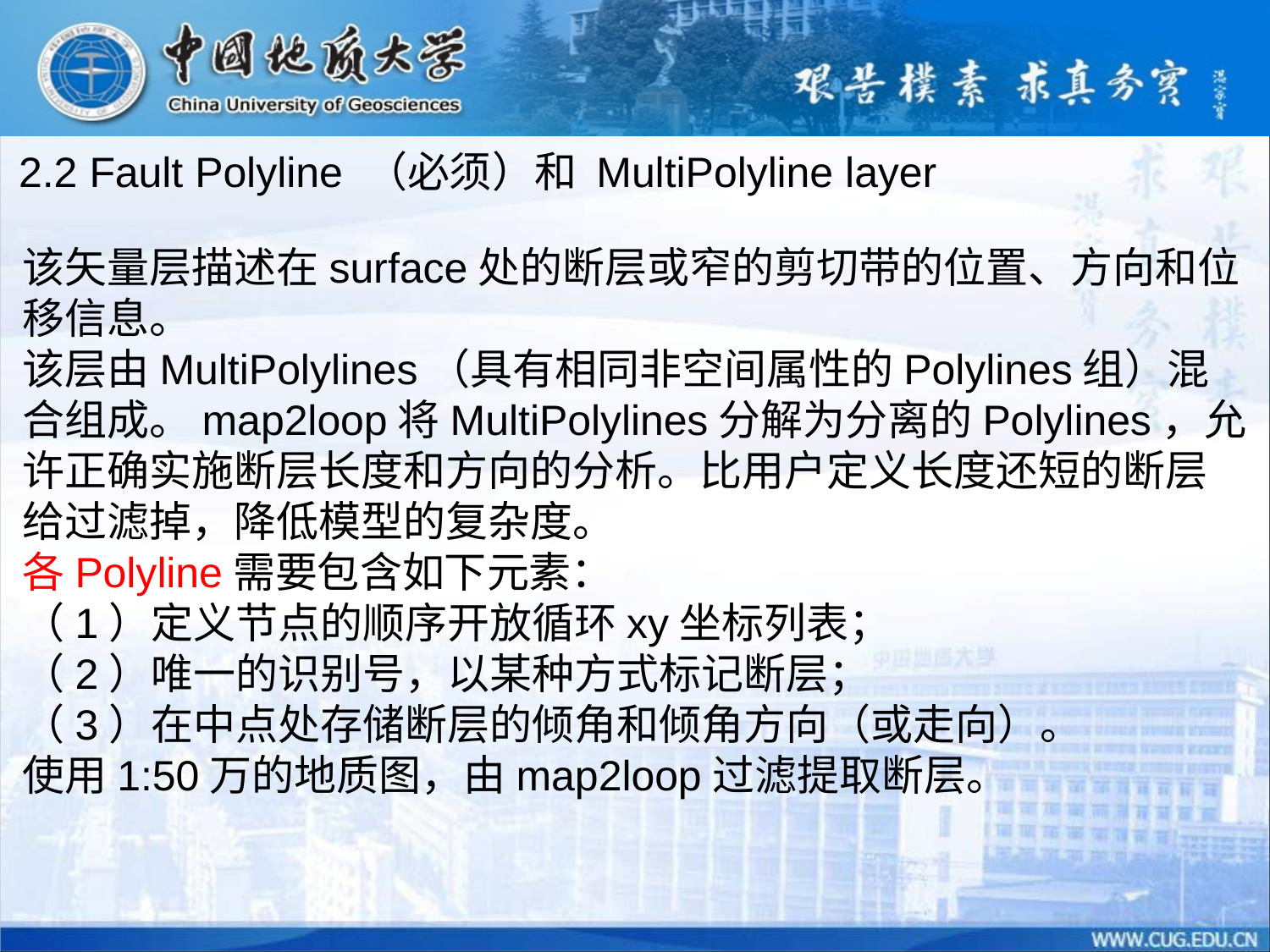

2.2 Fault Polyline （必须）和 MultiPolyline layer
该矢量层描述在surface处的断层或窄的剪切带的位置、方向和位移信息。
该层由MultiPolylines（具有相同非空间属性的Polylines组）混合组成。map2loop将MultiPolylines分解为分离的Polylines，允许正确实施断层长度和方向的分析。比用户定义长度还短的断层给过滤掉，降低模型的复杂度。
各Polyline需要包含如下元素：
（1）定义节点的顺序开放循环xy坐标列表；
（2）唯一的识别号，以某种方式标记断层；
（3）在中点处存储断层的倾角和倾角方向（或走向）。
使用1:50万的地质图，由map2loop过滤提取断层。